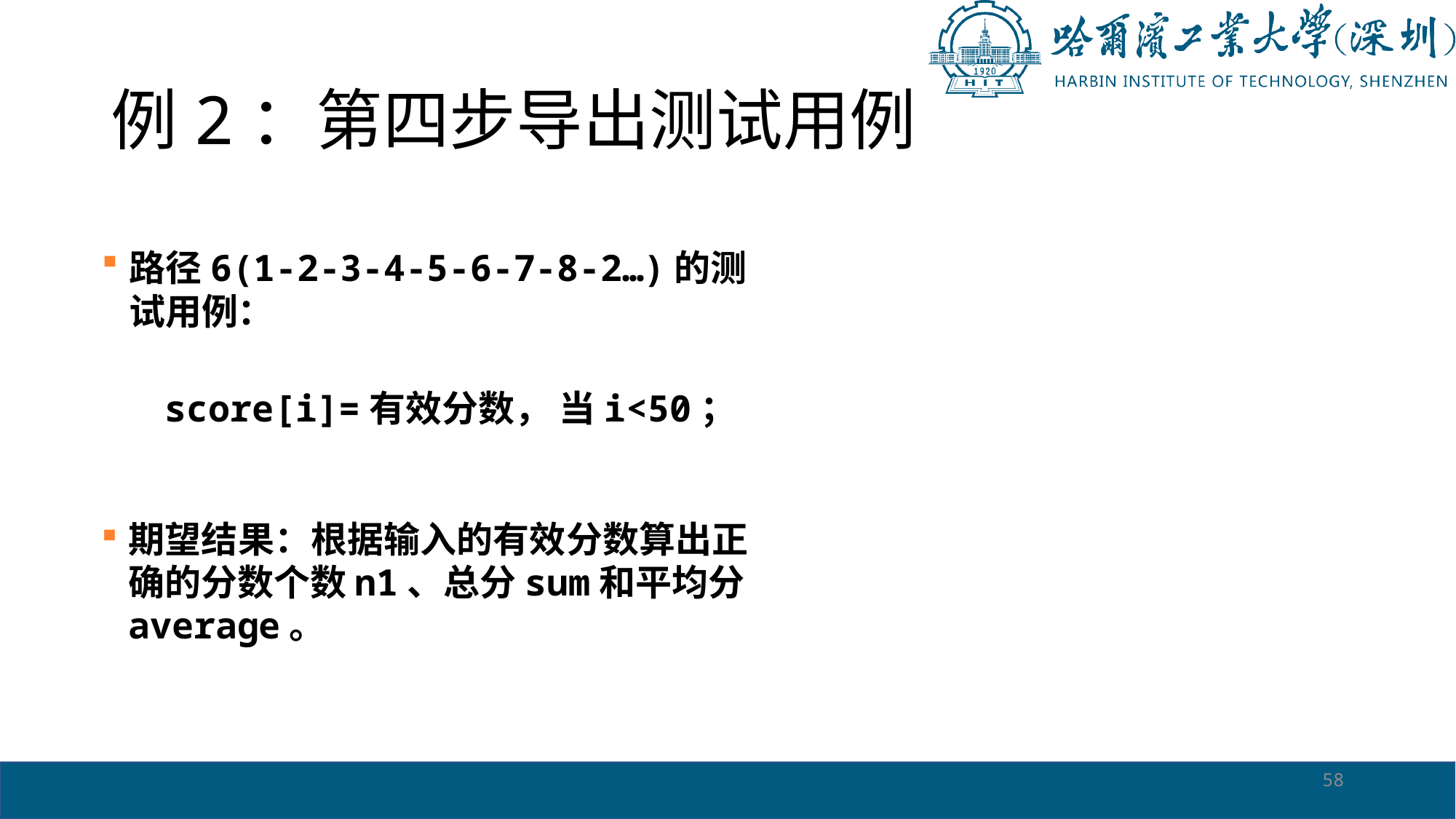

# 例2：第四步导出测试用例
路径6(1-2-3-4-5-6-7-8-2…)的测试用例：
score[i]=有效分数， 当i<50；

期望结果：根据输入的有效分数算出正确的分数个数n1、总分sum和平均分average。
58